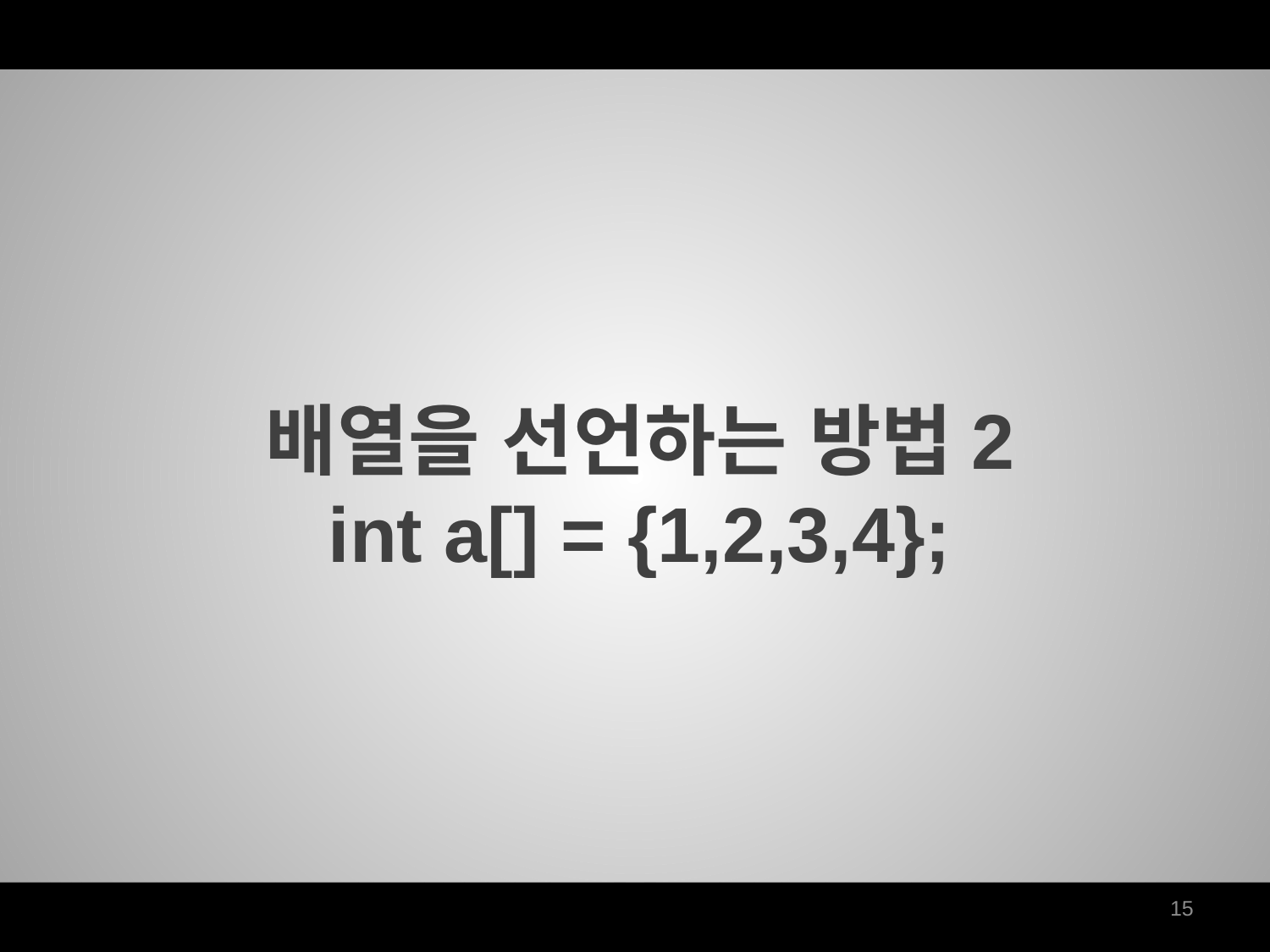

배열을 선언하는 방법2
int a[] = {1,2,3,4};
15